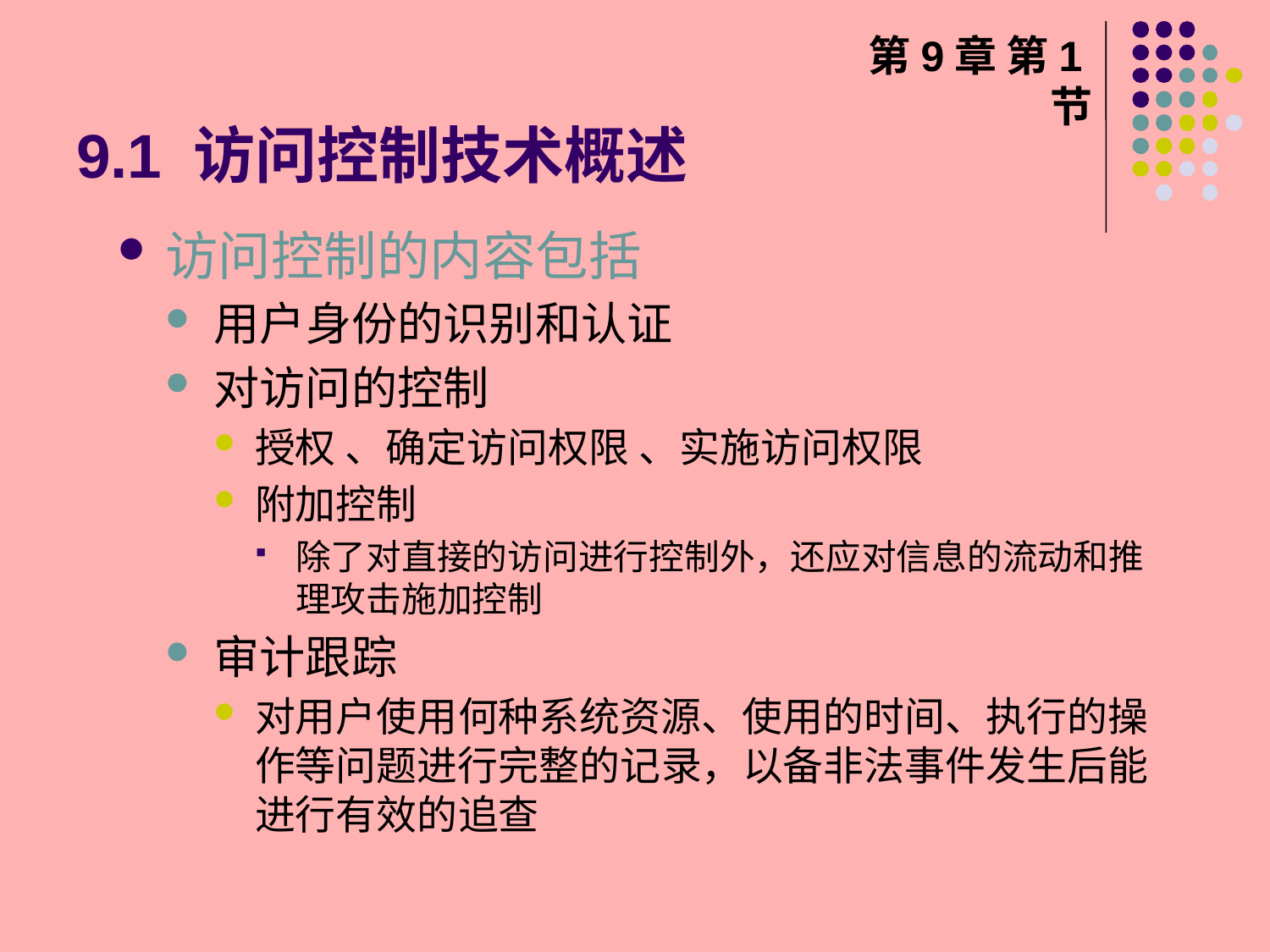

# 9.1 访问控制技术概述
第9章 第1节
访问控制的内容包括
用户身份的识别和认证
对访问的控制
授权 、确定访问权限 、实施访问权限
附加控制
除了对直接的访问进行控制外，还应对信息的流动和推理攻击施加控制
审计跟踪
对用户使用何种系统资源、使用的时间、执行的操作等问题进行完整的记录，以备非法事件发生后能进行有效的追查